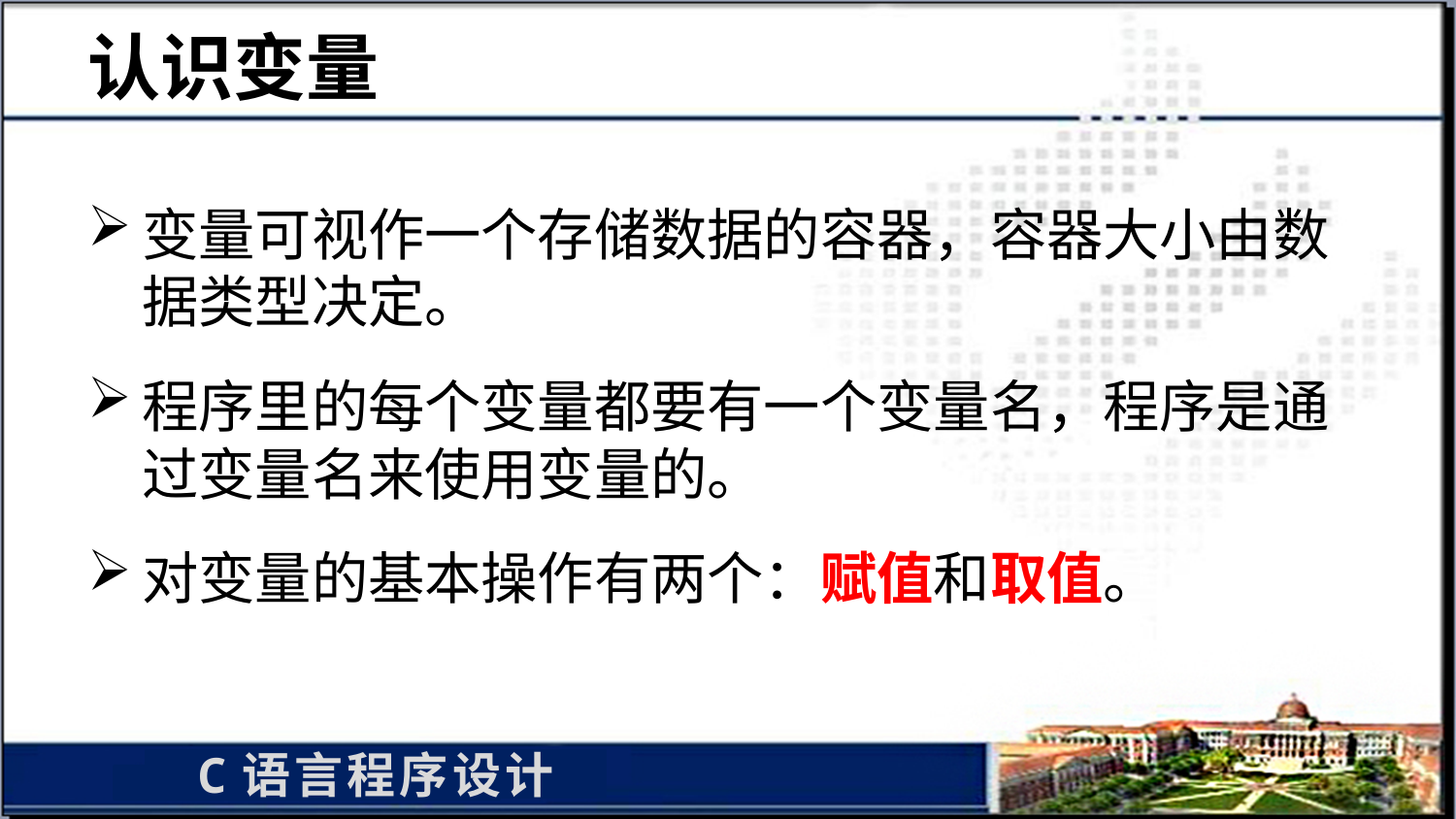

# 认识变量
变量可视作一个存储数据的容器，容器大小由数据类型决定。
程序里的每个变量都要有一个变量名，程序是通过变量名来使用变量的。
对变量的基本操作有两个：赋值和取值。